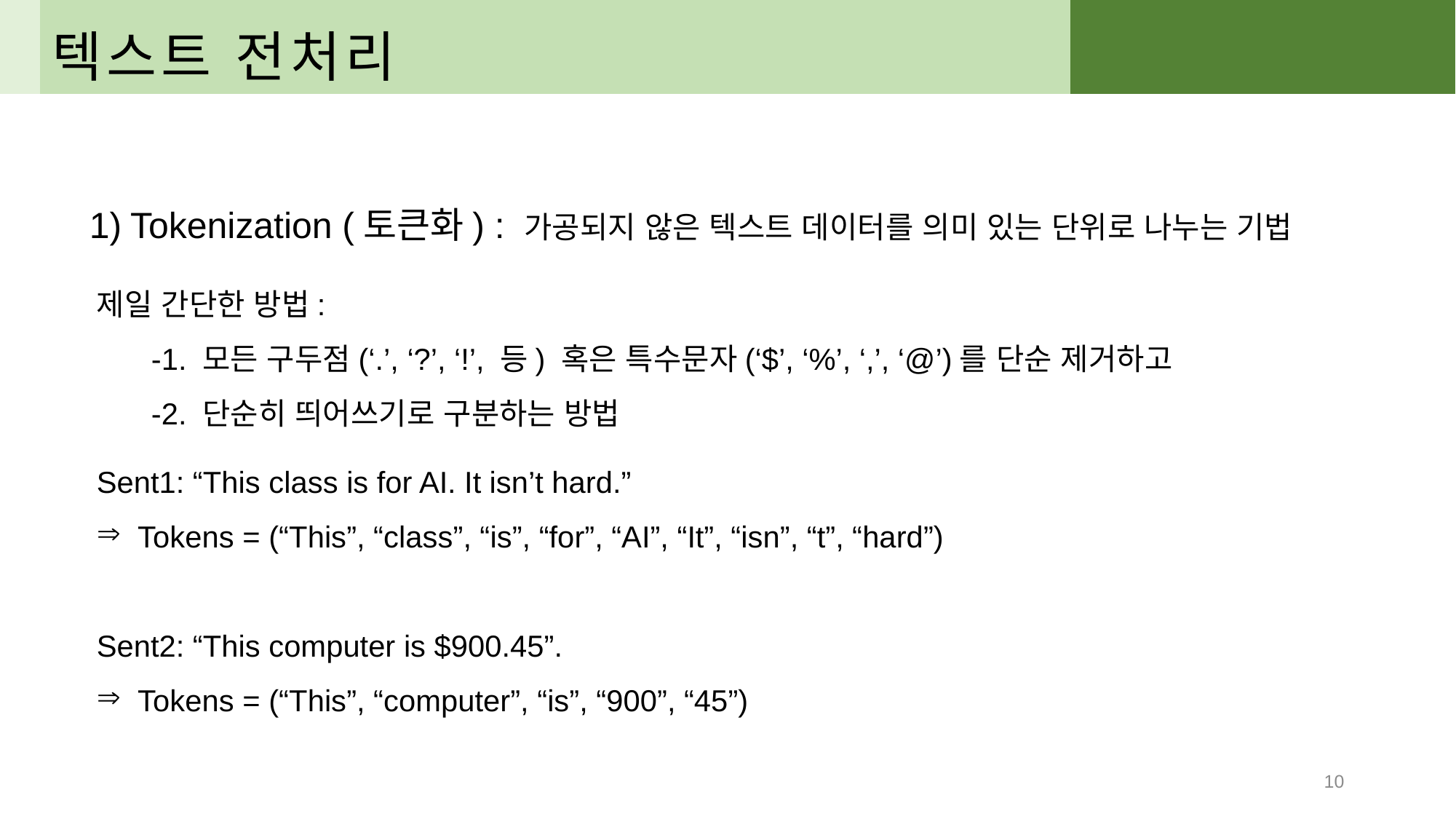

텍스트 전처리

Tokenization (토큰화) : 가공되지 않은 텍스트 데이터를 의미 있는 단위로 나누는 기법
제일 간단한 방법:
-1. 모든 구두점(‘.’, ‘?’, ‘!’, 등) 혹은 특수문자(‘$’, ‘%’, ‘,’, ‘@’)를 단순 제거하고
-2. 단순히 띄어쓰기로 구분하는 방법

Sent1: “This class is for AI. It isn’t hard.”
Tokens = (“This”, “class”, “is”, “for”, “AI”, “It”, “isn”, “t”, “hard”)

Sent2: “This computer is $900.45”.
Tokens = (“This”, “computer”, “is”, “900”, “45”)
10